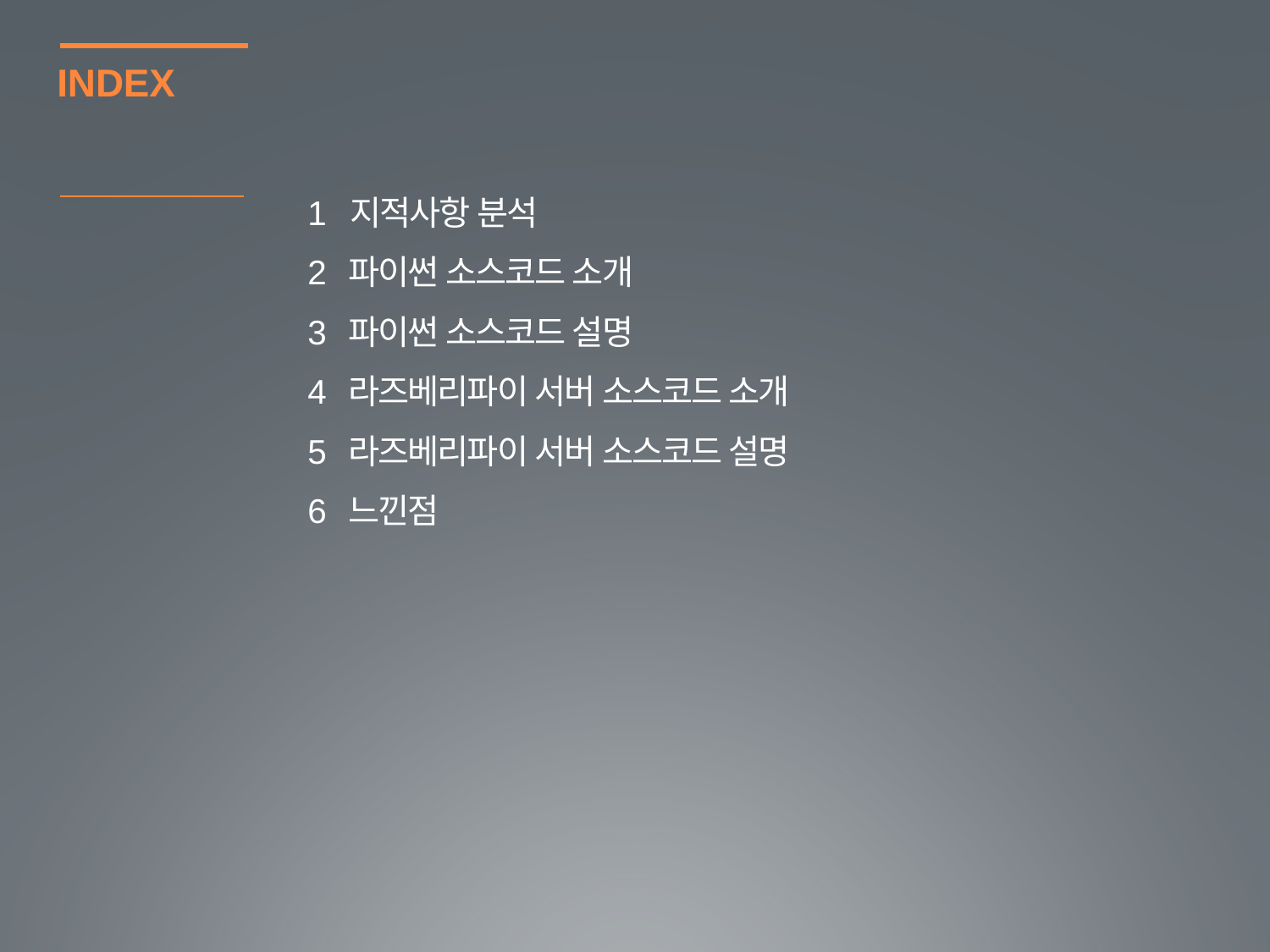

INDEX
1  지적사항 분석
2  파이썬 소스코드 소개
3  파이썬 소스코드 설명
4  라즈베리파이 서버 소스코드 소개
5  라즈베리파이 서버 소스코드 설명
6  느낀점